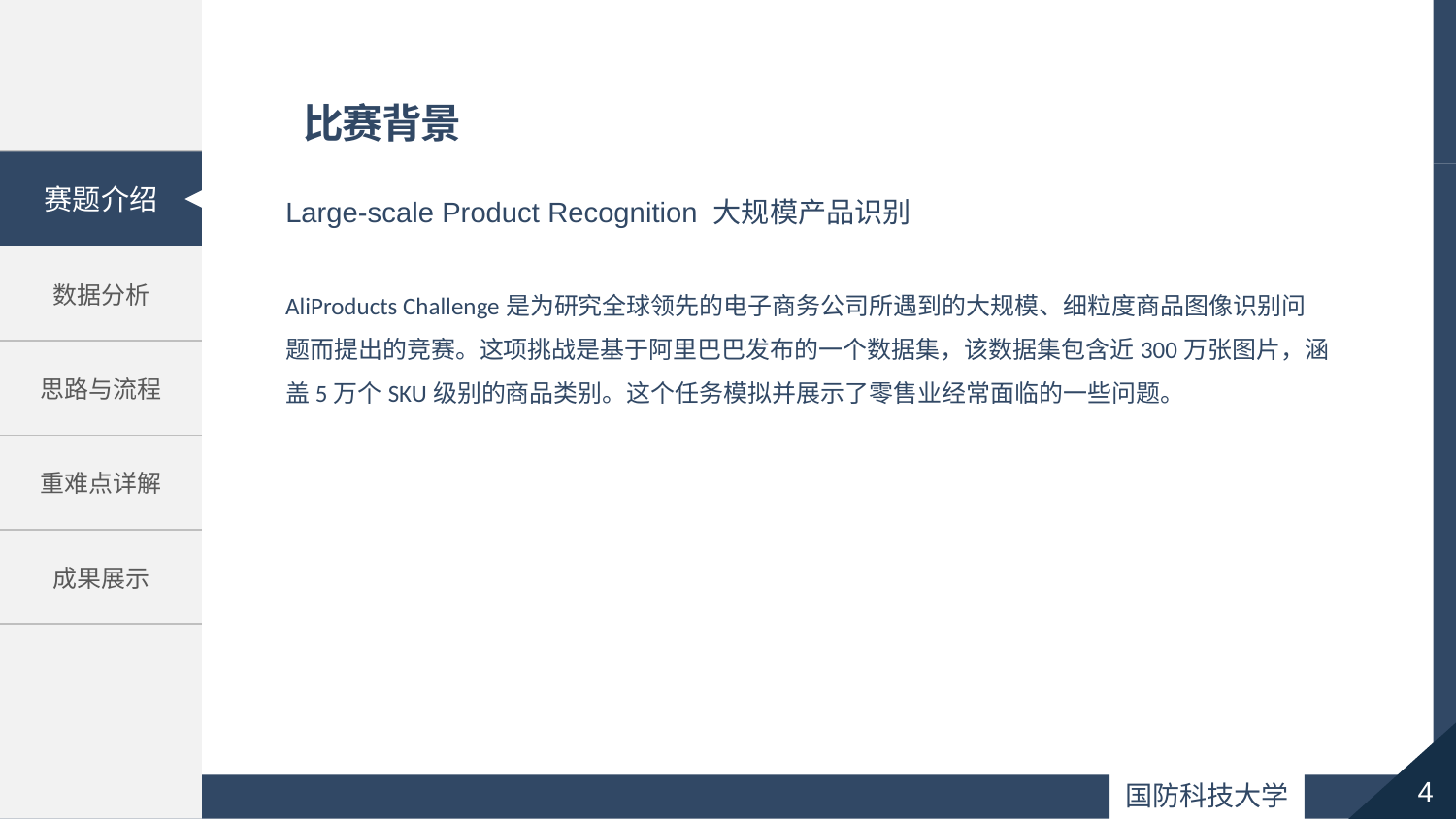

比赛背景
Large-scale Product Recognition 大规模产品识别
AliProducts Challenge是为研究全球领先的电子商务公司所遇到的大规模、细粒度商品图像识别问题而提出的竞赛。这项挑战是基于阿里巴巴发布的一个数据集，该数据集包含近300万张图片，涵盖5万个SKU级别的商品类别。这个任务模拟并展示了零售业经常面临的一些问题。